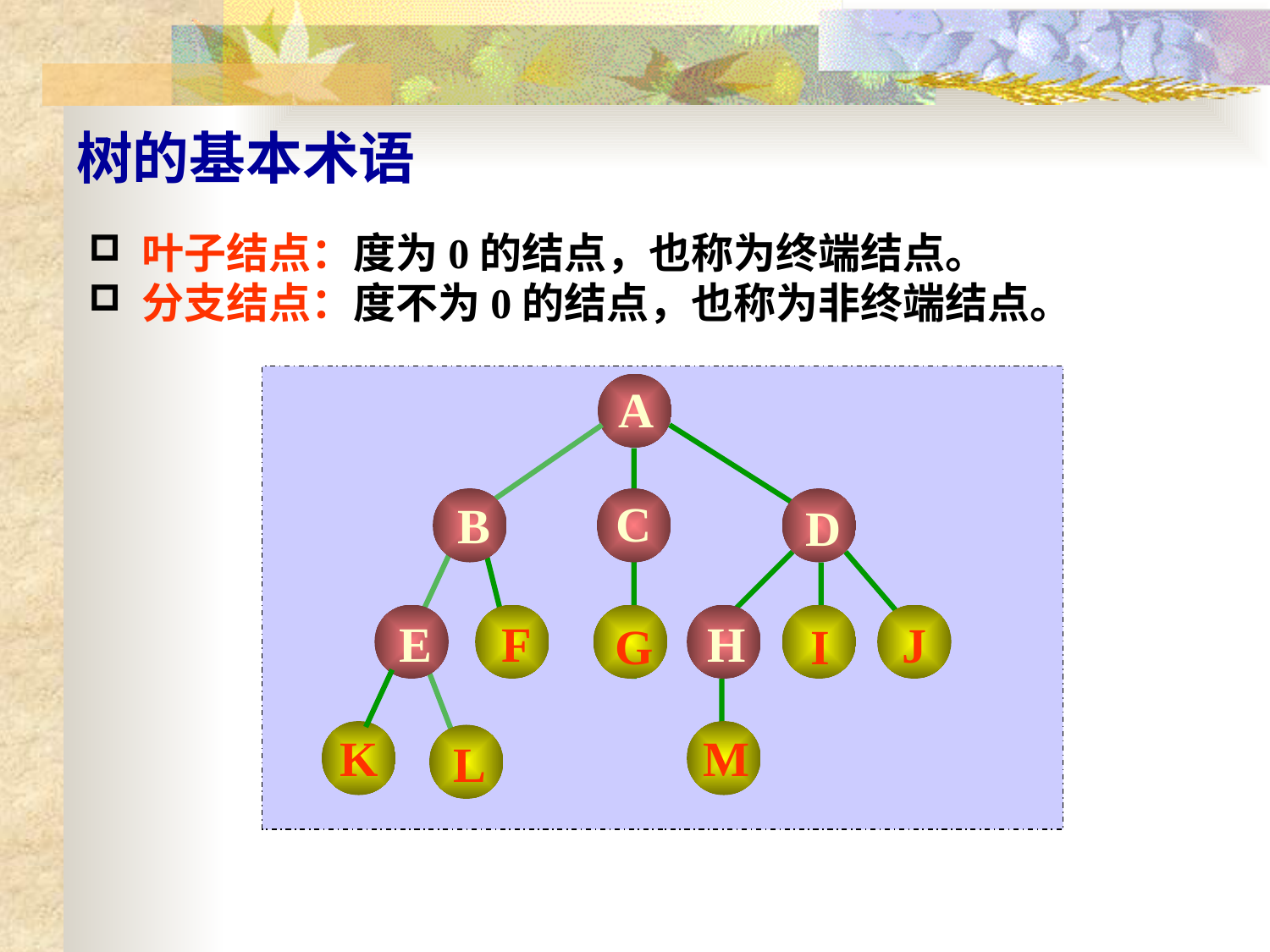

树的基本术语
 叶子结点：度为0的结点，也称为终端结点。
 分支结点：度不为0的结点，也称为非终端结点。

A

C

B

D

E
F
H
J
G
I

K
M

L